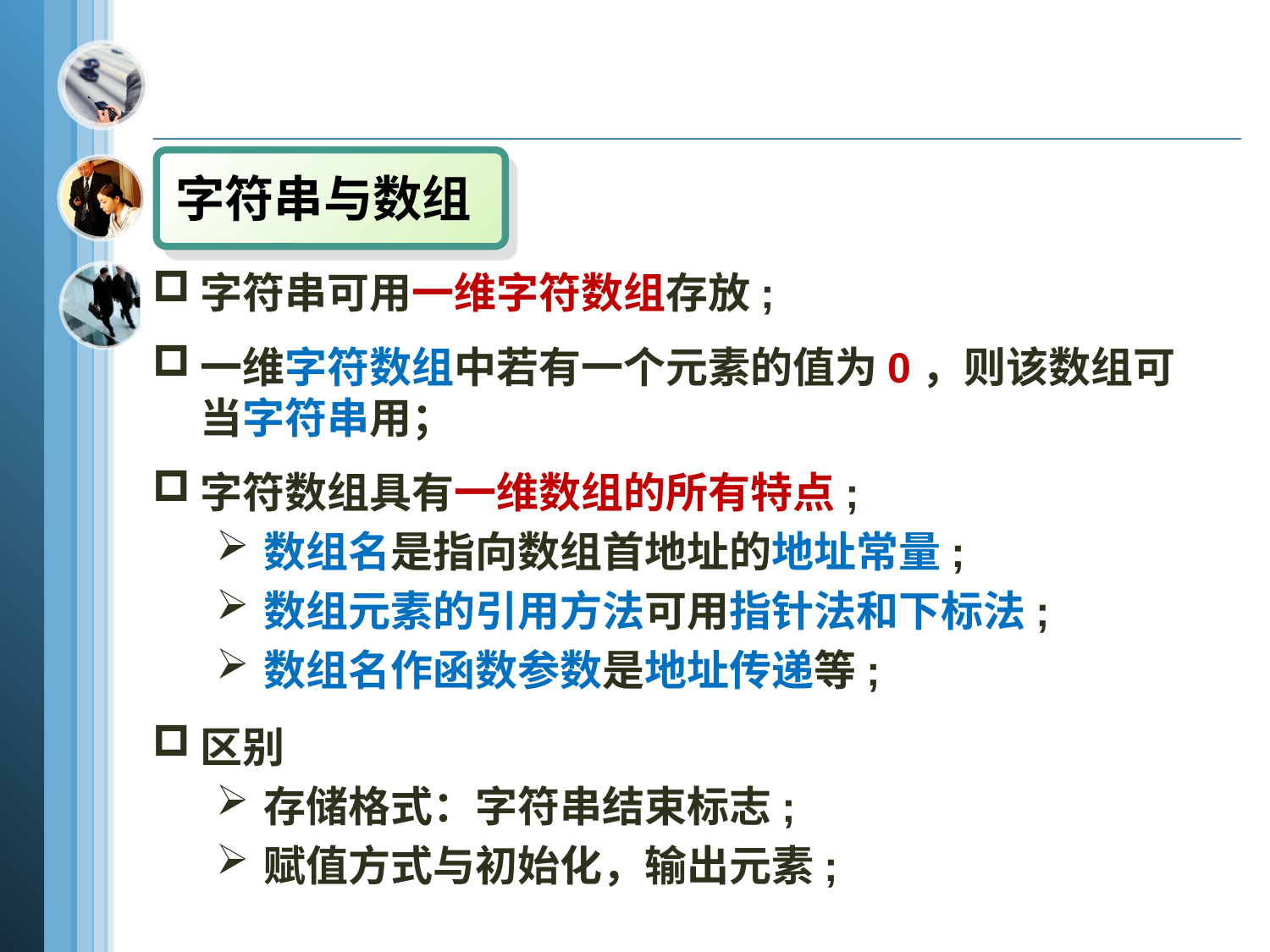

字符串与数组
字符串可用一维字符数组存放;
一维字符数组中若有一个元素的值为0，则该数组可当字符串用；

字符数组具有一维数组的所有特点;
数组名是指向数组首地址的地址常量;
数组元素的引用方法可用指针法和下标法;
数组名作函数参数是地址传递等;

区别
存储格式：字符串结束标志;
赋值方式与初始化，输出元素;